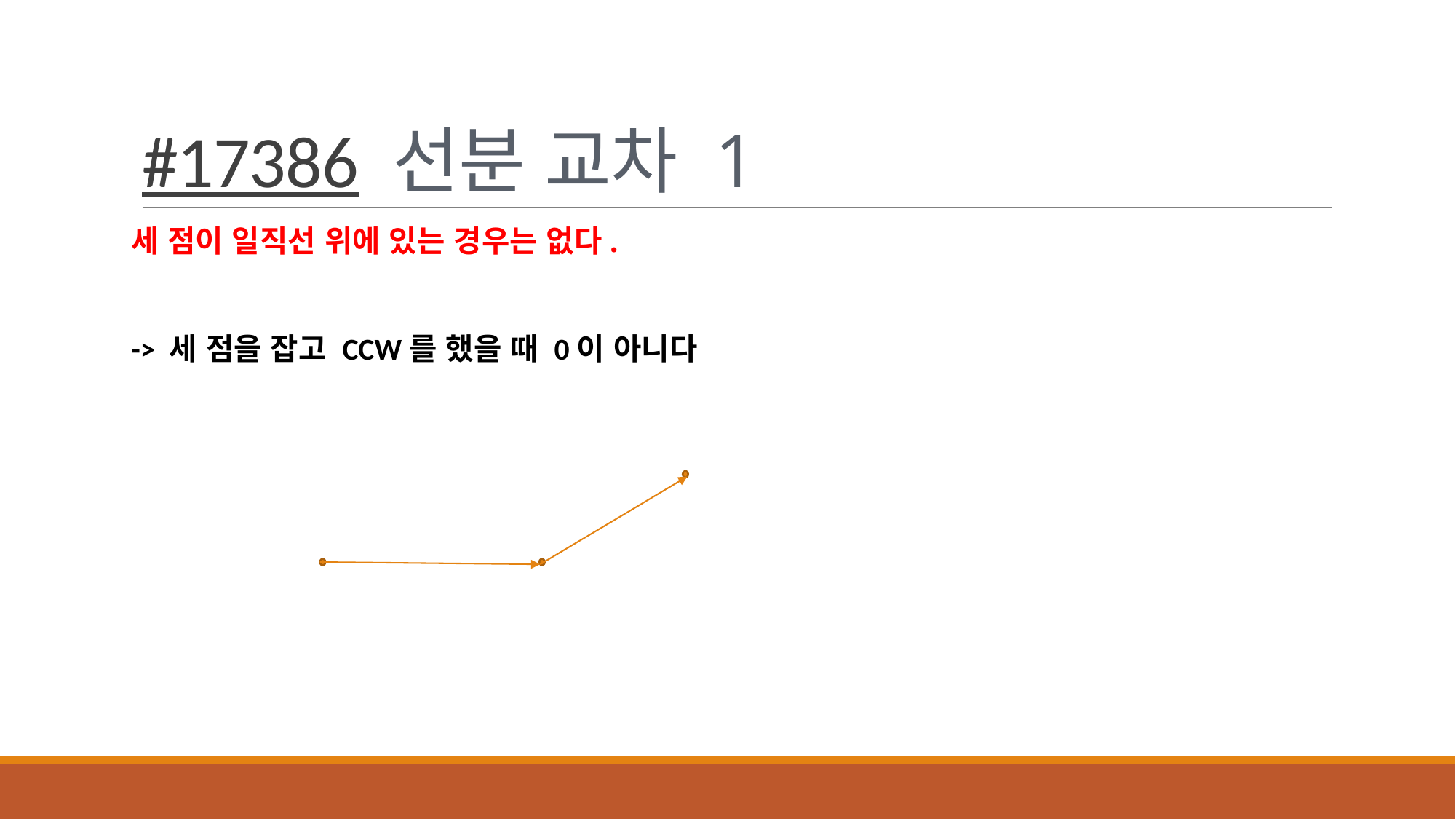

# #17386 선분 교차 1
세 점이 일직선 위에 있는 경우는 없다.

-> 세 점을 잡고 CCW를 했을 때 0이 아니다